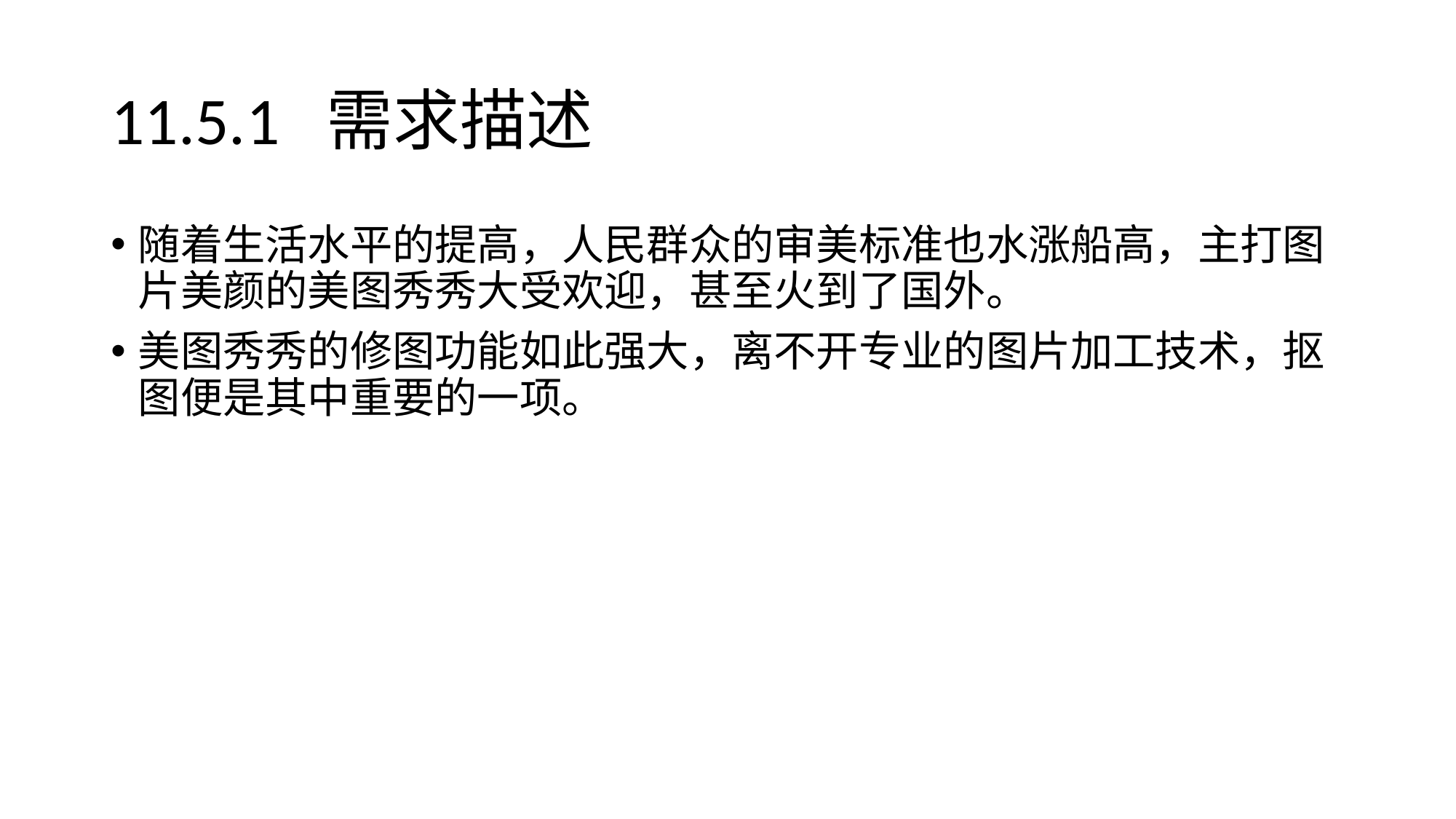

# 11.5.1  需求描述
随着生活水平的提高，人民群众的审美标准也水涨船高，主打图片美颜的美图秀秀大受欢迎，甚至火到了国外。
美图秀秀的修图功能如此强大，离不开专业的图片加工技术，抠图便是其中重要的一项。